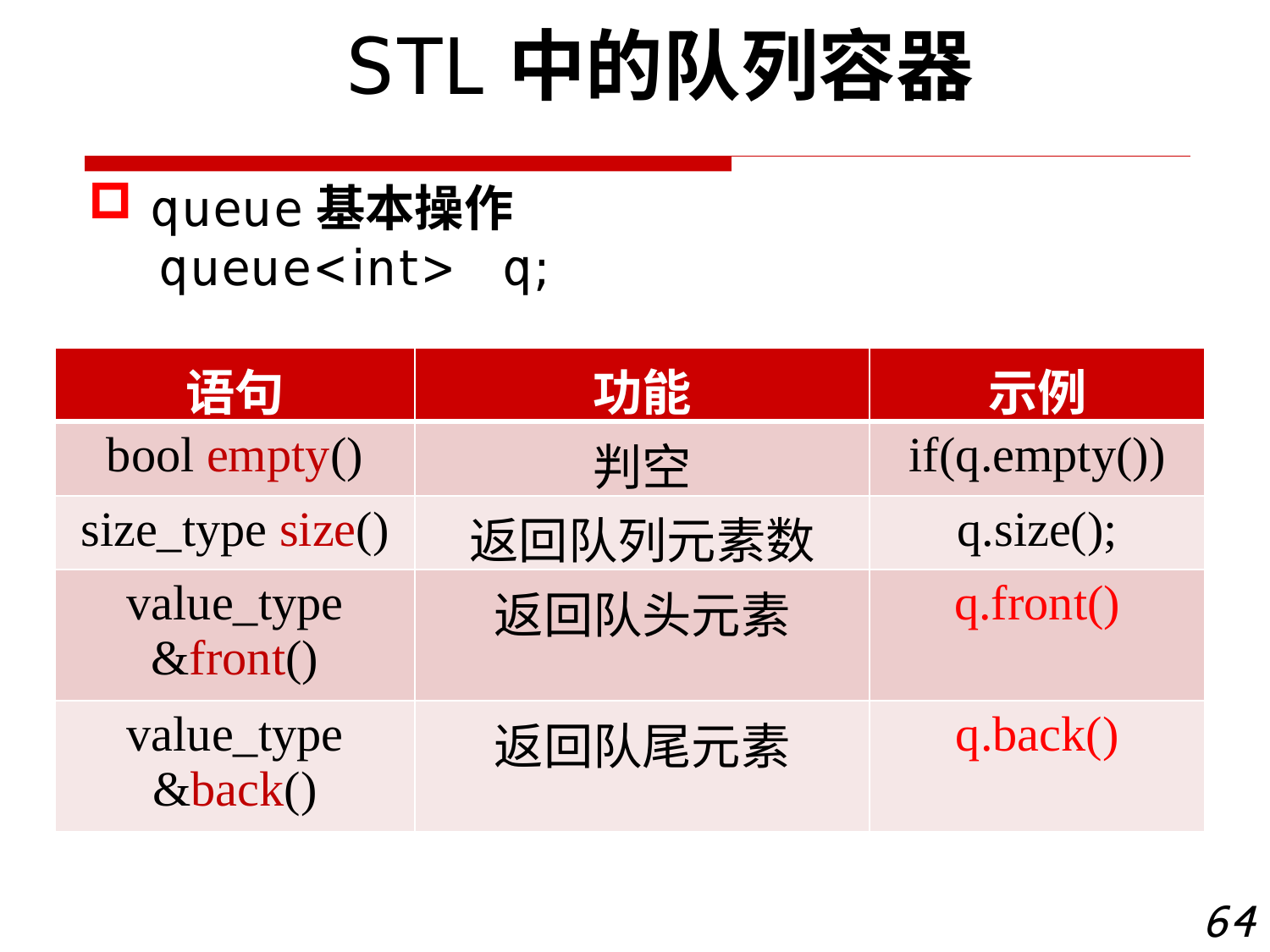

STL中的队列容器
queue基本操作
     queue<int>   q;
| 语句 | 功能 | 示例 |
| --- | --- | --- |
| bool empty() | 判空 | if(q.empty()) |
| size\_type size() | 返回队列元素数 | q.size(); |
| value\_type &front() | 返回队头元素 | q.front() |
| value\_type &back() | 返回队尾元素 | q.back() |
64